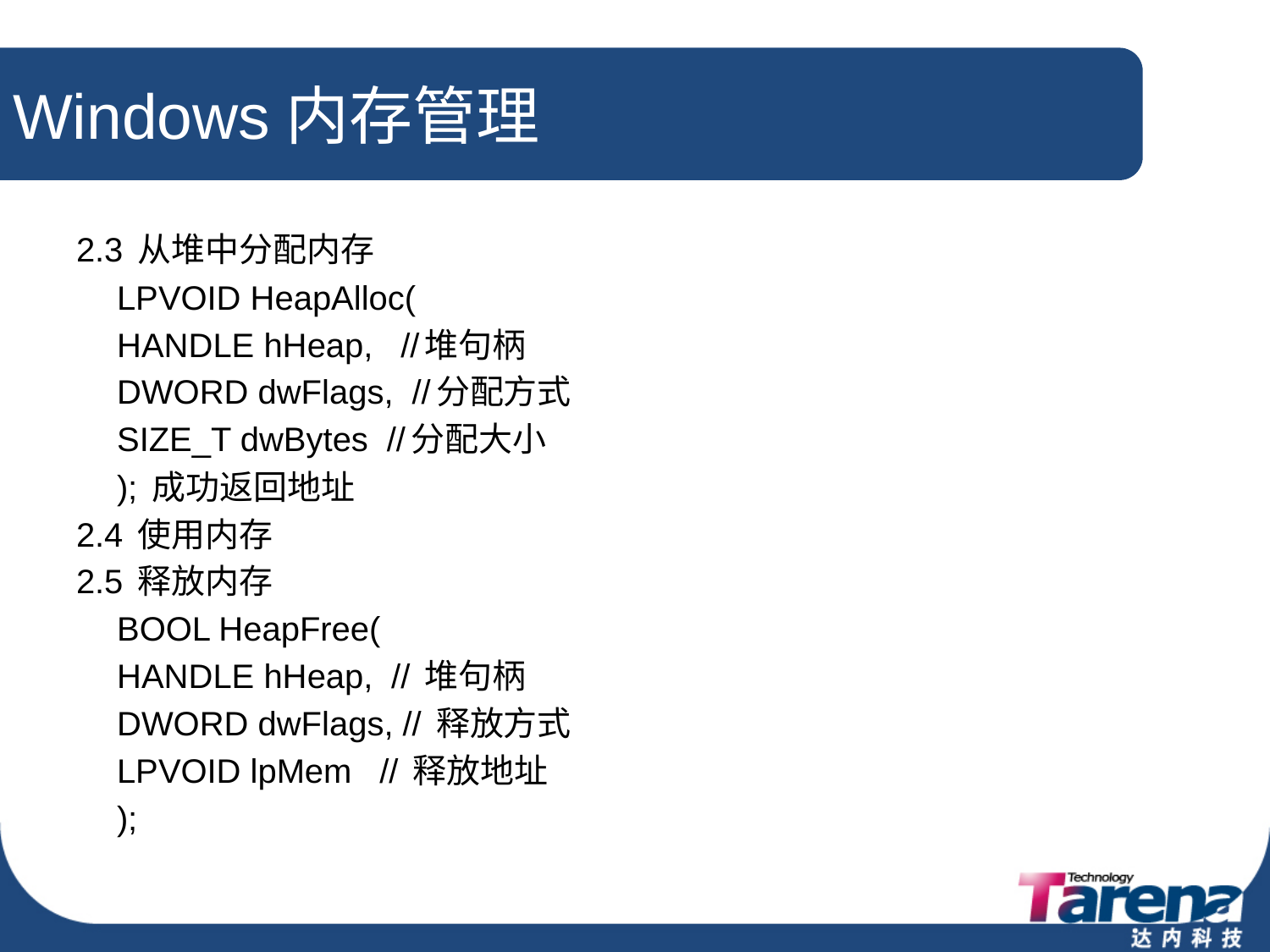

# Windows内存管理
2.3 从堆中分配内存
	LPVOID HeapAlloc(
		HANDLE hHeap,   //堆句柄
		DWORD dwFlags,  //分配方式
		SIZE_T dwBytes  //分配大小
	); 成功返回地址
2.4 使用内存
2.5 释放内存
	BOOL HeapFree(
		HANDLE hHeap,  // 堆句柄
		DWORD dwFlags, // 释放方式
		LPVOID lpMem   // 释放地址
	);